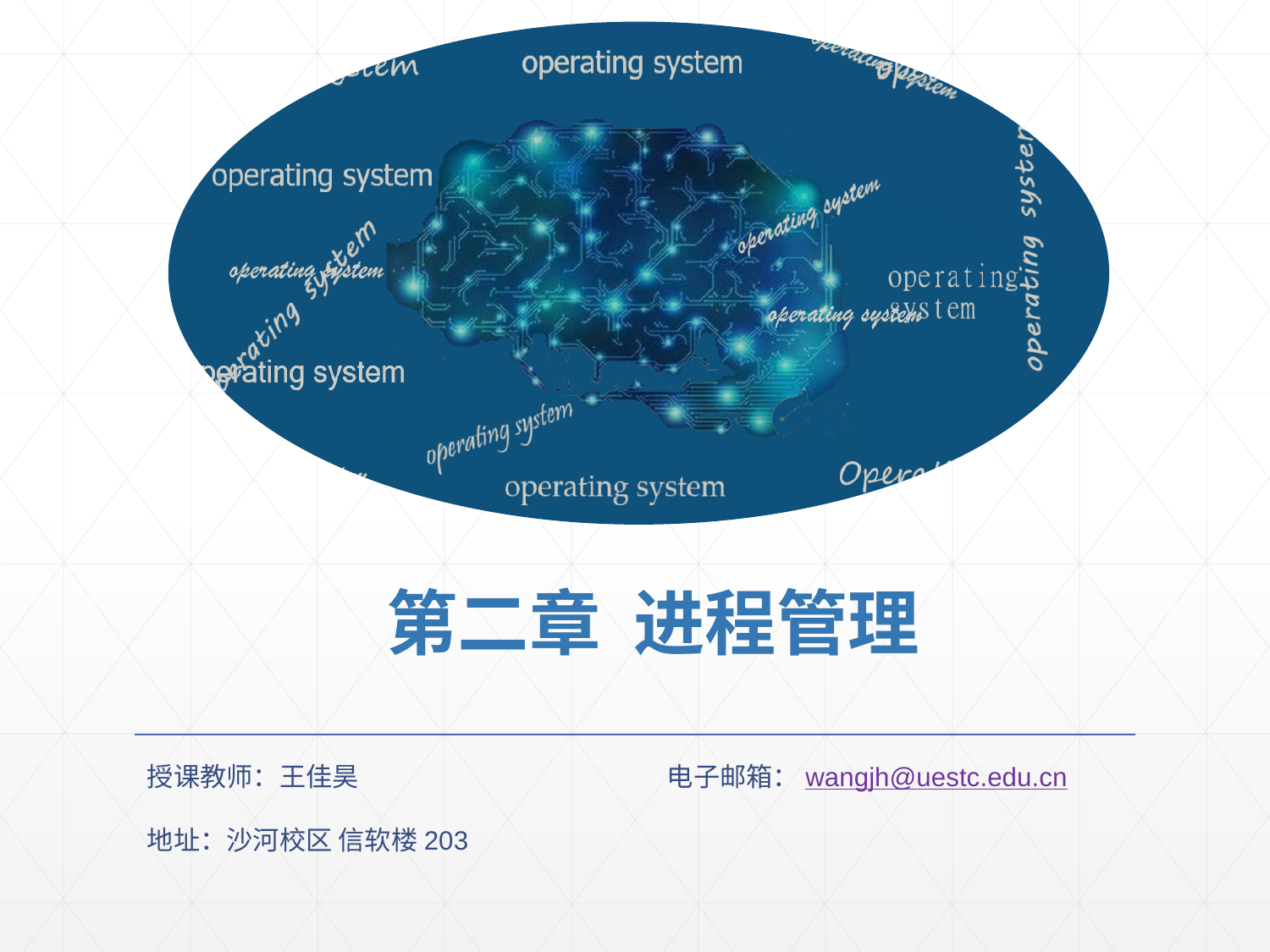

# 第二章  进程管理
授课教师：王佳昊			  电子邮箱：wangjh@uestc.edu.cn

地址：沙河校区 信软楼203